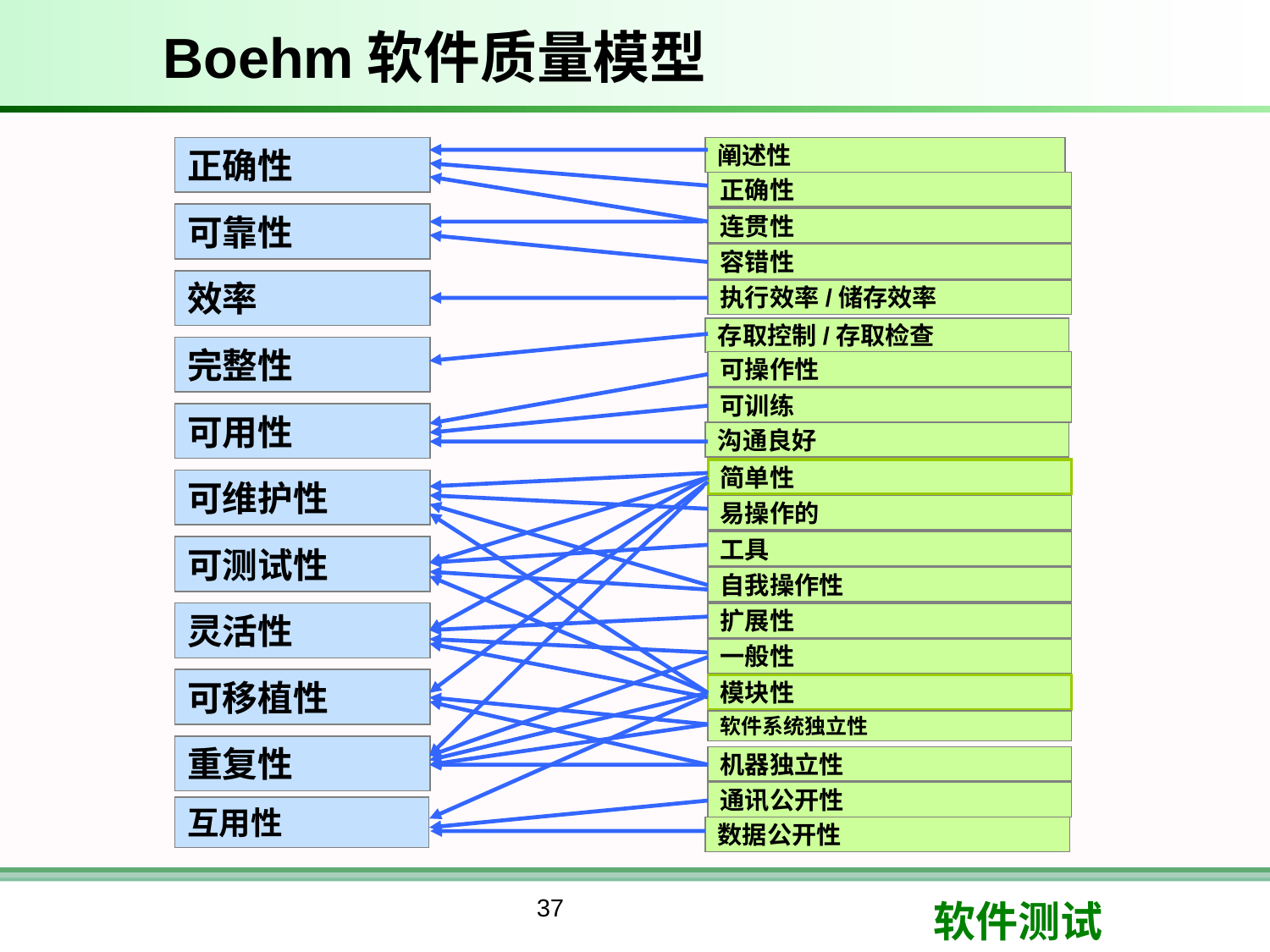

# Boehm软件质量模型
正确性

正确性

可靠性
连贯性

容错性
效率
执行效率/储存效率

存取控制/存取检查

完整性
可操作性

可训练
可用性

沟通良好

简单性
可维护性

易操作的

工具
可测试性

自我操作性

灵活性
扩展性

一般性

可移植性
模块性

软件系统独立性

重复性
机器独立性

通讯公开性

阐述性
互用性
数据公开性
37